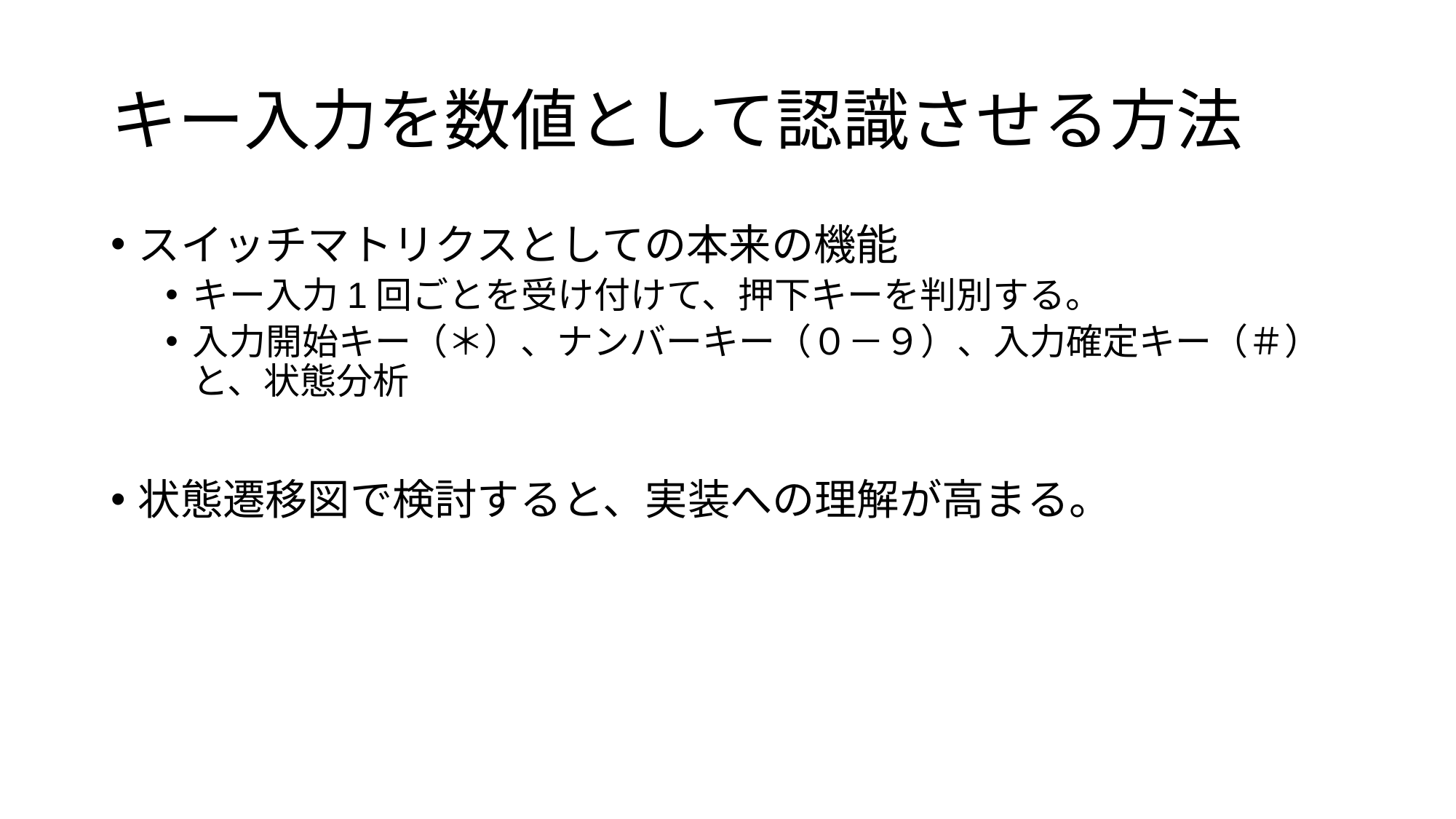

# キー入力を数値として認識させる方法
スイッチマトリクスとしての本来の機能
キー入力1回ごとを受け付けて、押下キーを判別する。
入力開始キー（＊）、ナンバーキー（０－９）、入力確定キー（＃）と、状態分析

状態遷移図で検討すると、実装への理解が高まる。